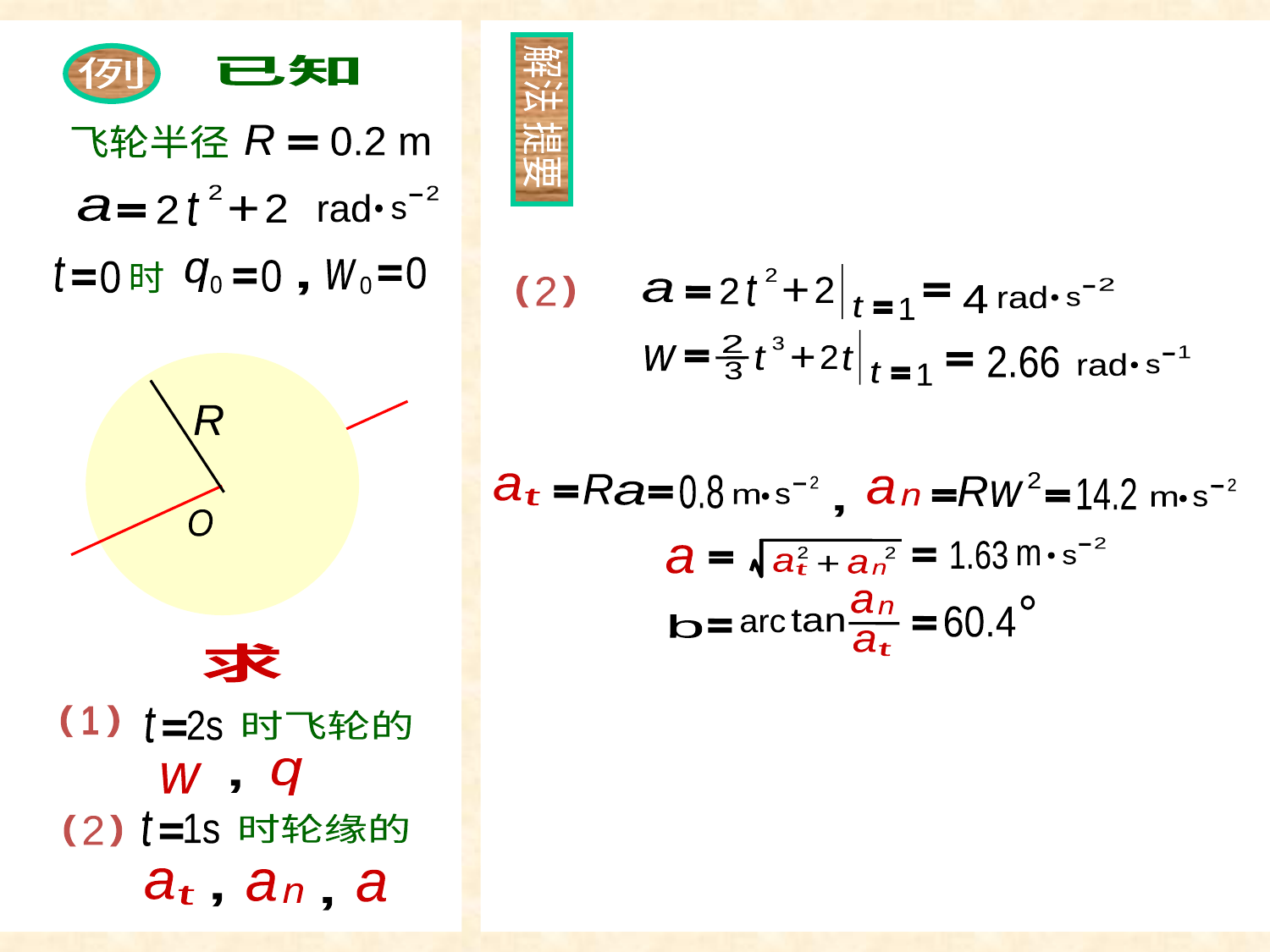

例

解法
提要

例
已知
飞轮半径
R
0.2 m

2
t
2
2
+
2
rad

s

α

0

t
θ
ω
0

0

时
0
0
,

R

O

t
1

2
t
2
2
+
(
(
2
2
4

rad

s

α

t
1

2
3
ω
2
1
2.66
t
t
+

rad

s
3

2
a
n
R
14.2
ω

a
t
R
0.8
2

s
m

2

s
m

α

,
2

m
s

2
2
a
t
a
n
+
1.63
a

a
n
tan
arc
β

a
t

60.4
求
(
(
1
t
2s

时飞轮的
θ
ω
,
t
时轮缘的
1s
(
(
2

a
t
a
n
a
,
,